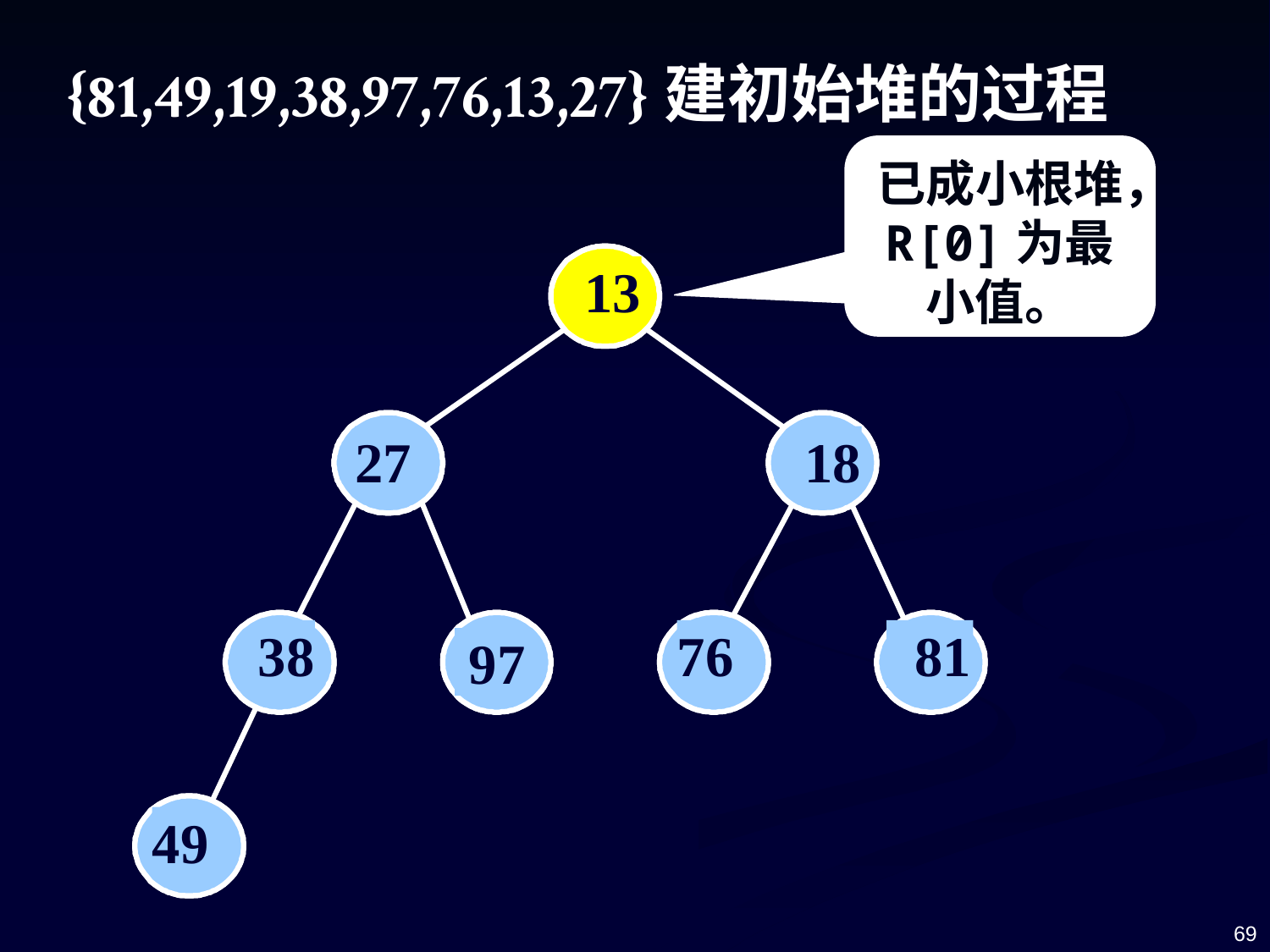

{81,49,19,38,97,76,13,27}建初始堆的过程
已成小根堆，R[0]为最小值。

13

27

18

38

 97

76

  81

49
69